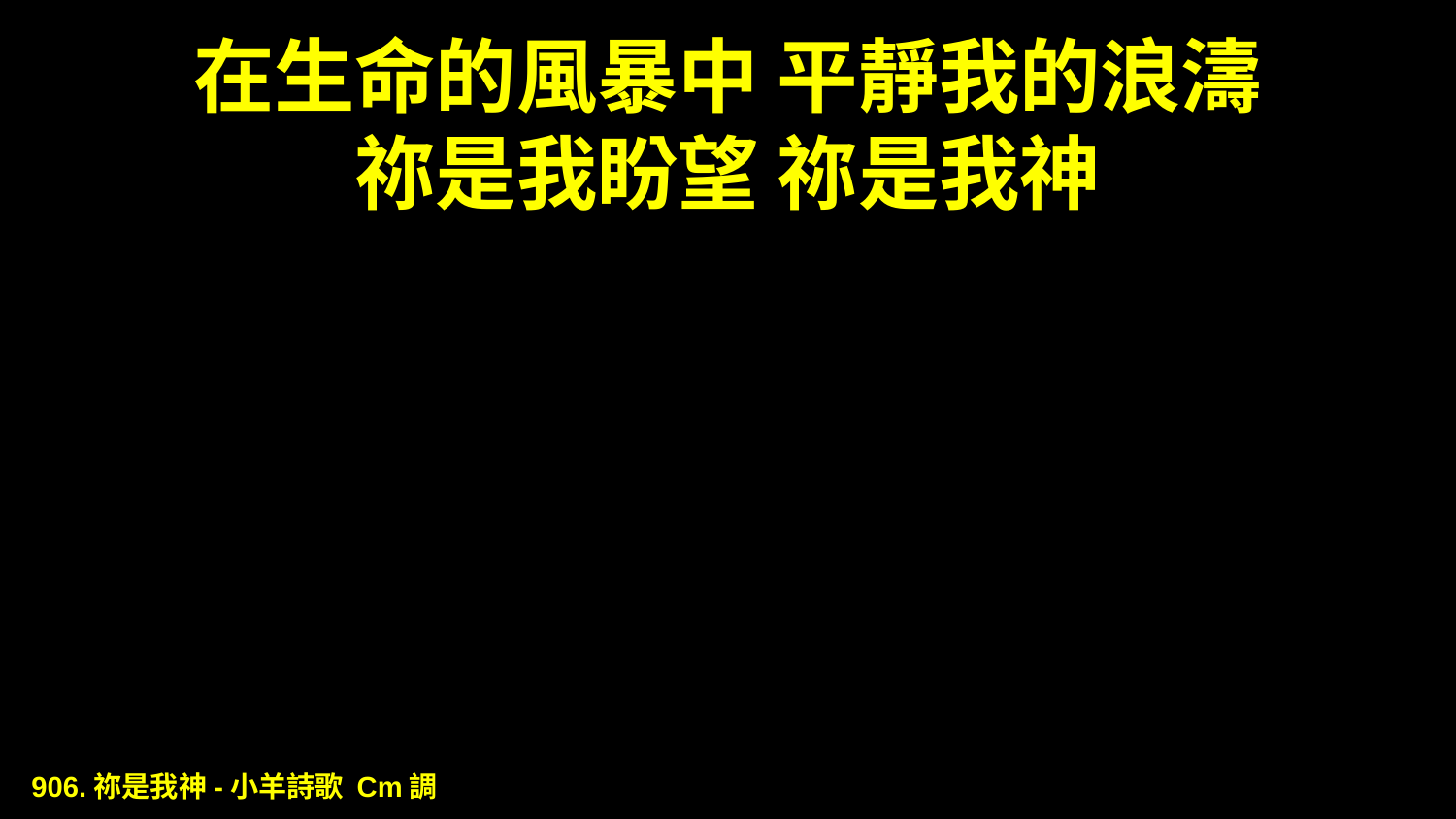

# 在生命的風暴中 平靜我的浪濤 祢是我盼望 祢是我神
906.祢是我神-小羊詩歌 Cm調